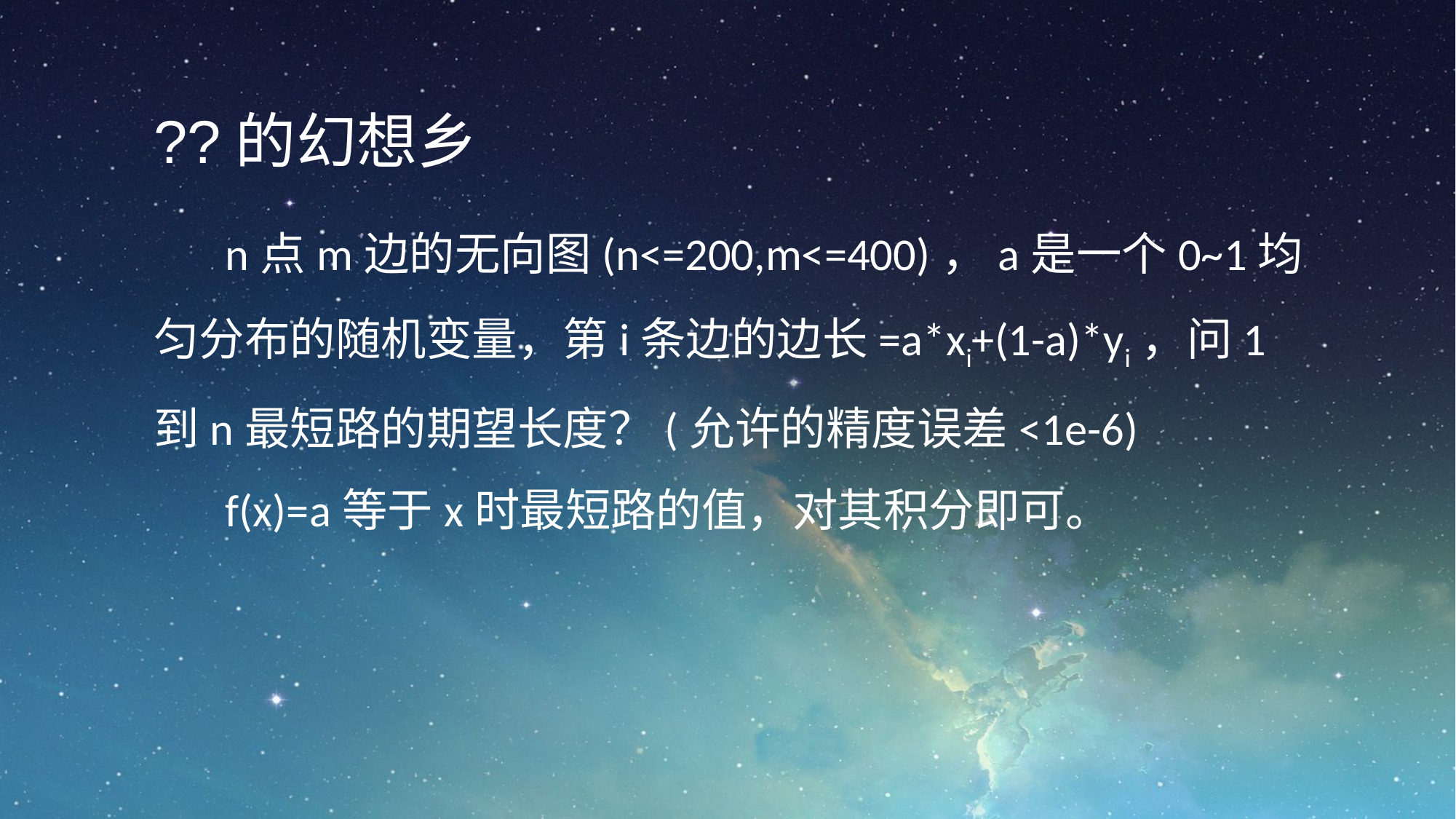

??的幻想乡
n点m边的无向图(n<=200,m<=400)，a是一个0~1均匀分布的随机变量，第i条边的边长=a*xi+(1-a)*yi，问1到n最短路的期望长度？(允许的精度误差<1e-6)
f(x)=a等于x时最短路的值，对其积分即可。